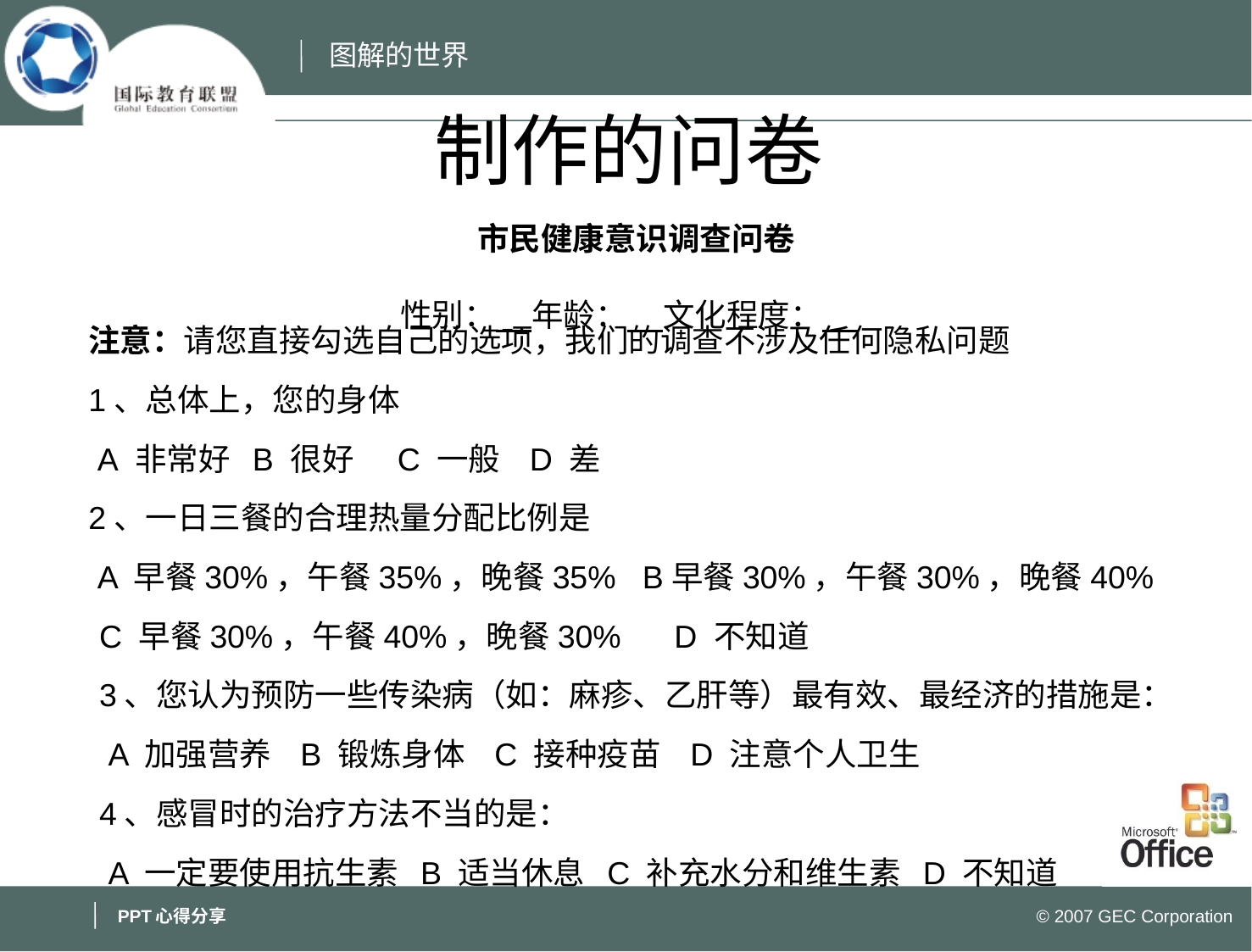

# 制作的问卷
市民健康意识调查问卷
性别：     年龄：     文化程度：
注意：请您直接勾选自己的选项，我们的调查不涉及任何隐私问题
1、总体上，您的身体
 A 非常好  B 很好     C 一般   D 差
2、一日三餐的合理热量分配比例是
 A 早餐30%，午餐35%，晚餐35%   B早餐30%，午餐30%，晚餐40%
C 早餐30%，午餐40%，晚餐30%      D 不知道
3、您认为预防一些传染病（如：麻疹、乙肝等）最有效、最经济的措施是：
 A 加强营养   B 锻炼身体   C 接种疫苗   D 注意个人卫生
4、感冒时的治疗方法不当的是：
 A 一定要使用抗生素  B 适当休息  C 补充水分和维生素  D 不知道